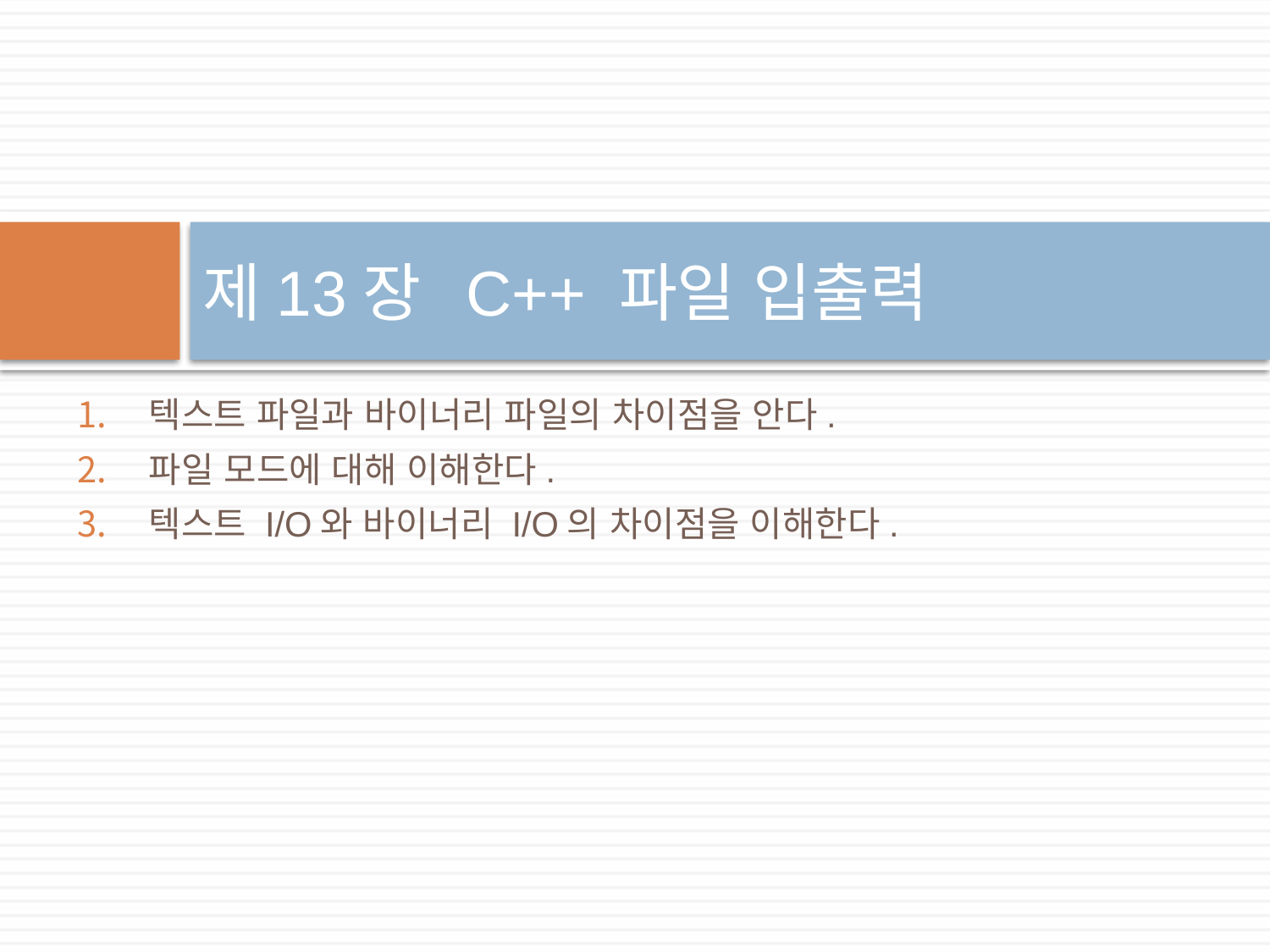

# 제13장  C++ 파일 입출력
텍스트 파일과 바이너리 파일의 차이점을 안다.
파일 모드에 대해 이해한다.
텍스트 I/O와 바이너리 I/O의 차이점을 이해한다.